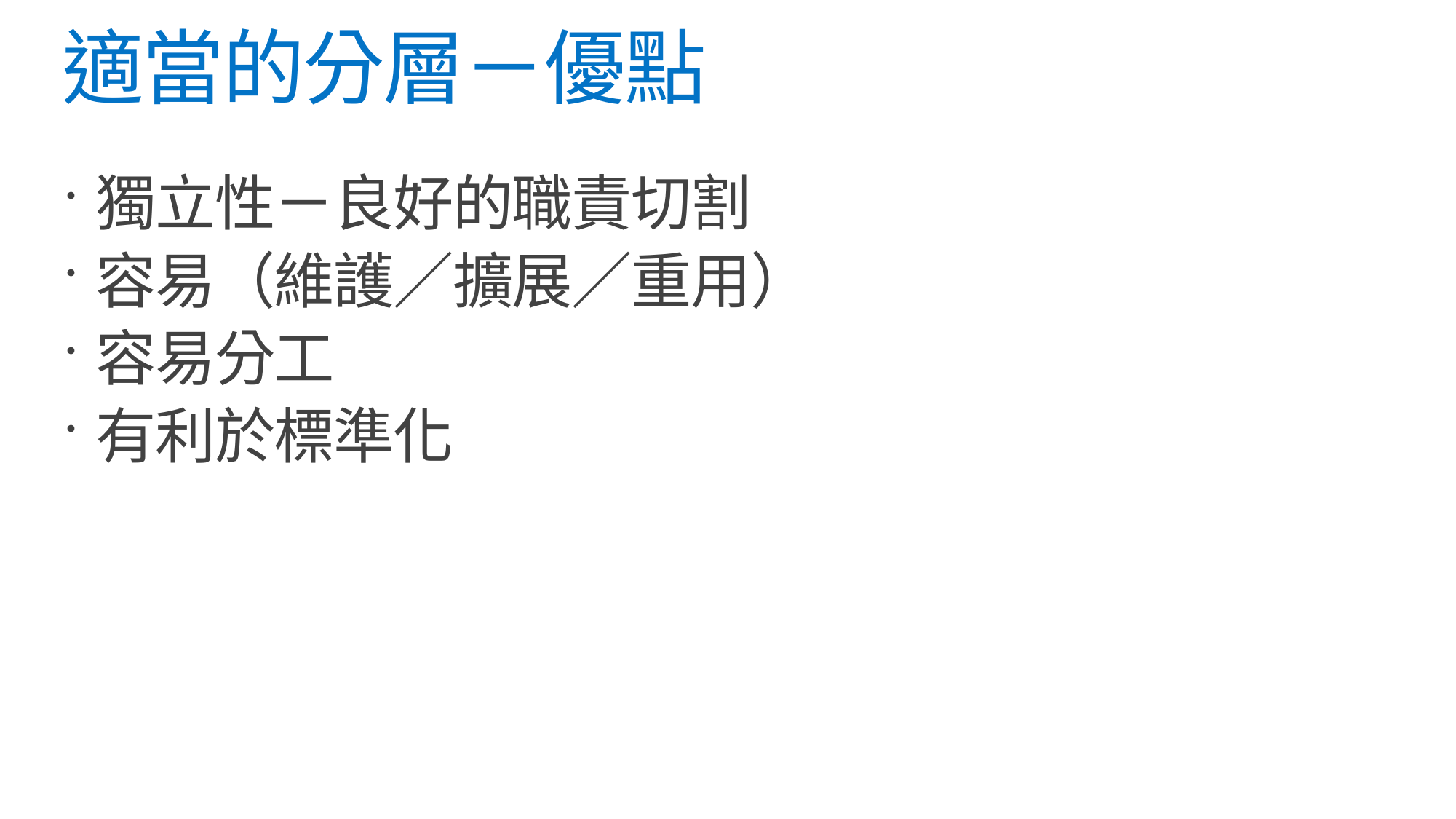

# 適當的分層－優點
獨立性－良好的職責切割
容易（維護／擴展／重用）
容易分工
有利於標準化